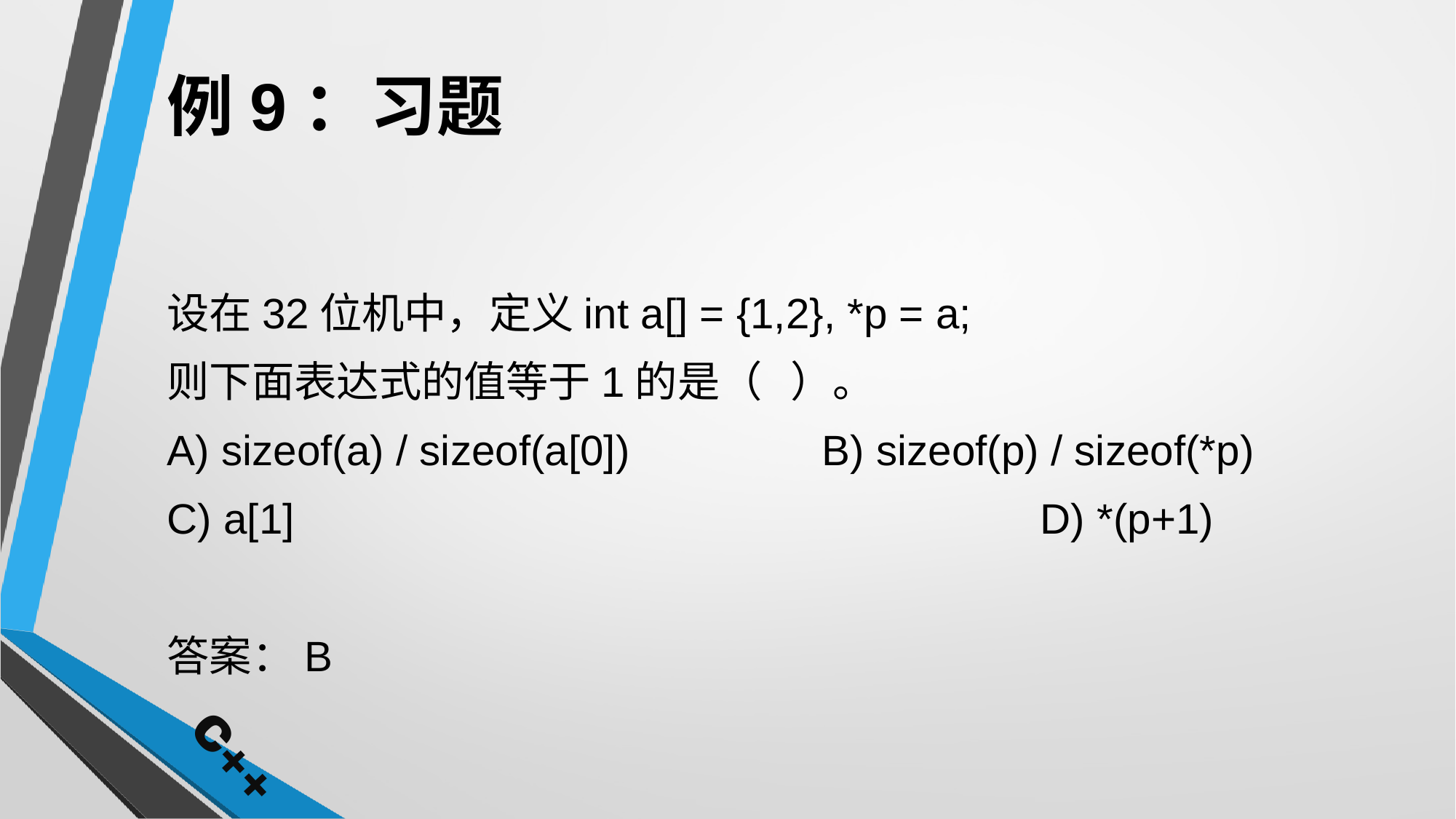

# 例9：习题
设在32位机中，定义int a[] = {1,2}, *p = a;
则下面表达式的值等于1的是（   ）。
A) sizeof(a) / sizeof(a[0])  		B) sizeof(p) / sizeof(*p)
C) a[1] 	 						D) *(p+1)

答案：B